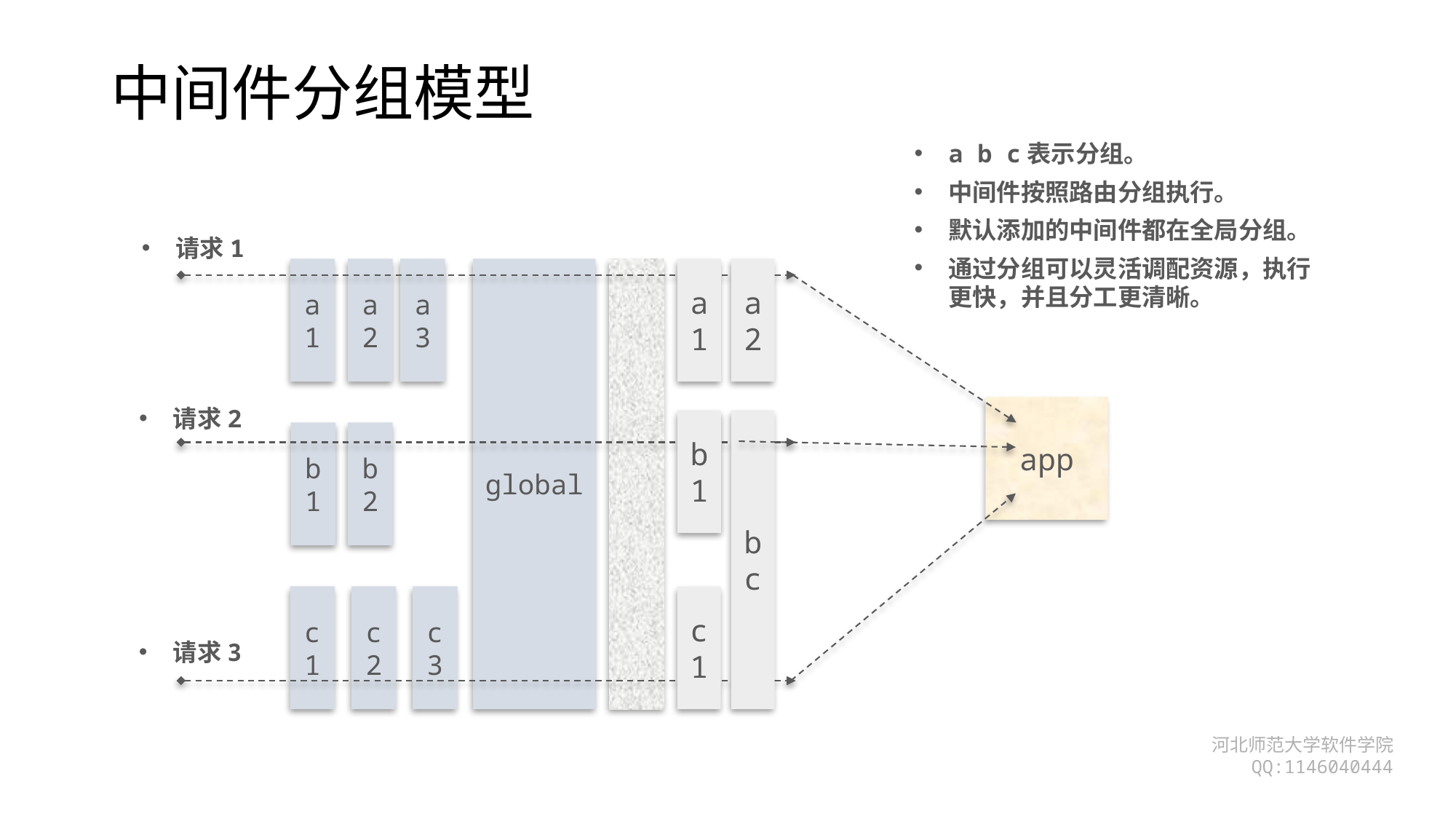

# 中间件分组模型
a b c表示分组。
中间件按照路由分组执行。
默认添加的中间件都在全局分组。
通过分组可以灵活调配资源，执行更快，并且分工更清晰。
请求1
a1
a2
a3
global

a1
a2
app
bc
b1
b1
b2
c1
c2
c3
c1
请求2
请求3